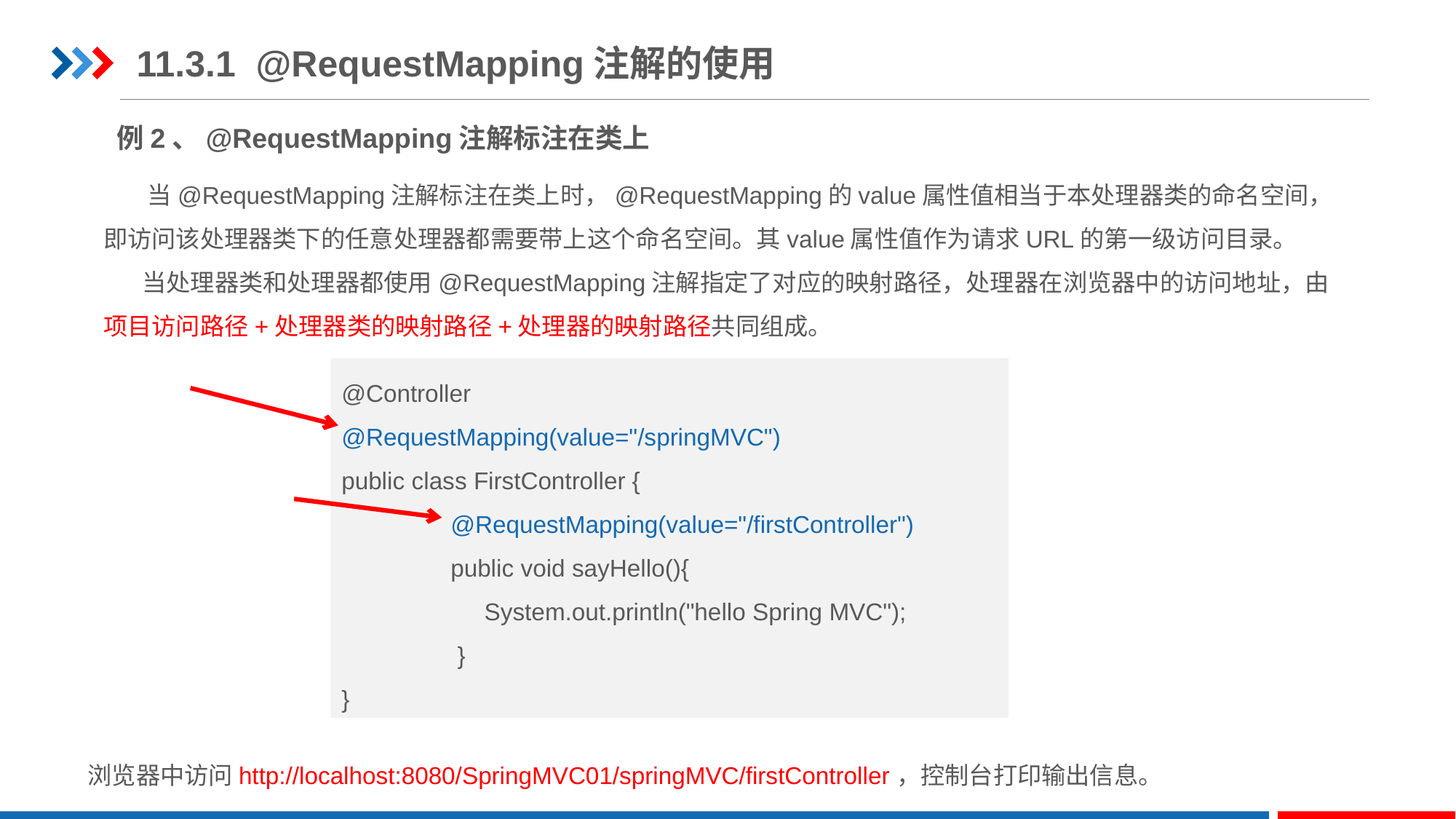

11.3.1  @RequestMapping注解的使用
例2、@RequestMapping注解标注在类上
       当@RequestMapping注解标注在类上时，@RequestMapping的value属性值相当于本处理器类的命名空间，即访问该处理器类下的任意处理器都需要带上这个命名空间。其value属性值作为请求URL的第一级访问目录。
      当处理器类和处理器都使用@RequestMapping注解指定了对应的映射路径，处理器在浏览器中的访问地址，由项目访问路径+处理器类的映射路径+处理器的映射路径共同组成。
@Controller
@RequestMapping(value="/springMVC")
public class FirstController {
	@RequestMapping(value="/firstController")
	public void sayHello(){
        	     System.out.println("hello Spring MVC");
   	 }
}
浏览器中访问http://localhost:8080/SpringMVC01/springMVC/firstController，控制台打印输出信息。